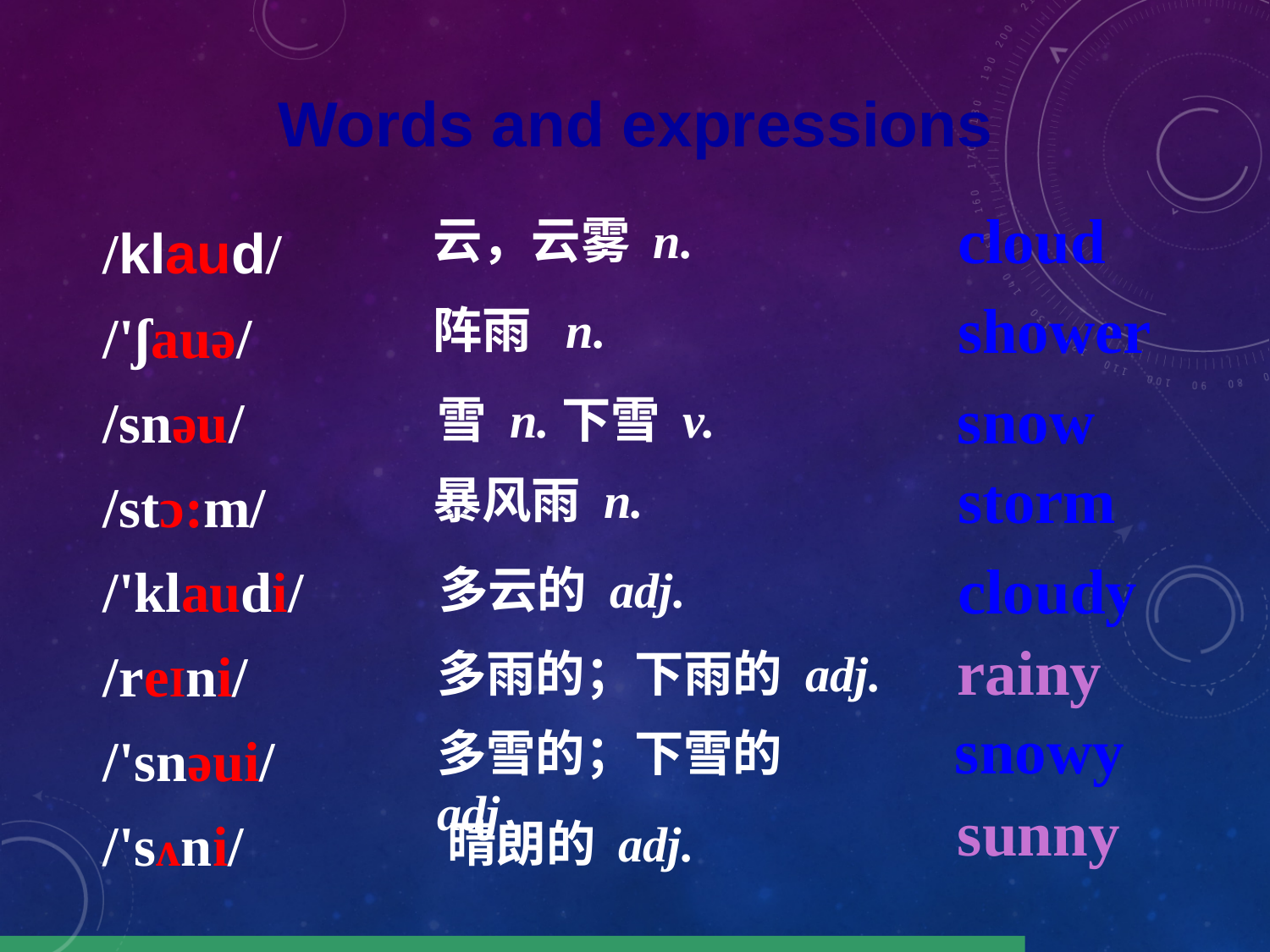

Words and expressions
/klaud/
/'ʃauə/
/snəu/
/stɔ:m/
/'klaudi/
/reIni/
/'snəui/
/'sʌni/

cloud
云，云雾 n.
shower
阵雨  n.
snow
雪 n.下雪 v.
storm
暴风雨 n.
cloudy
多云的 adj.
rainy
多雨的；下雨的 adj.
snowy
多雪的；下雪的  adj.
sunny

晴朗的 adj.